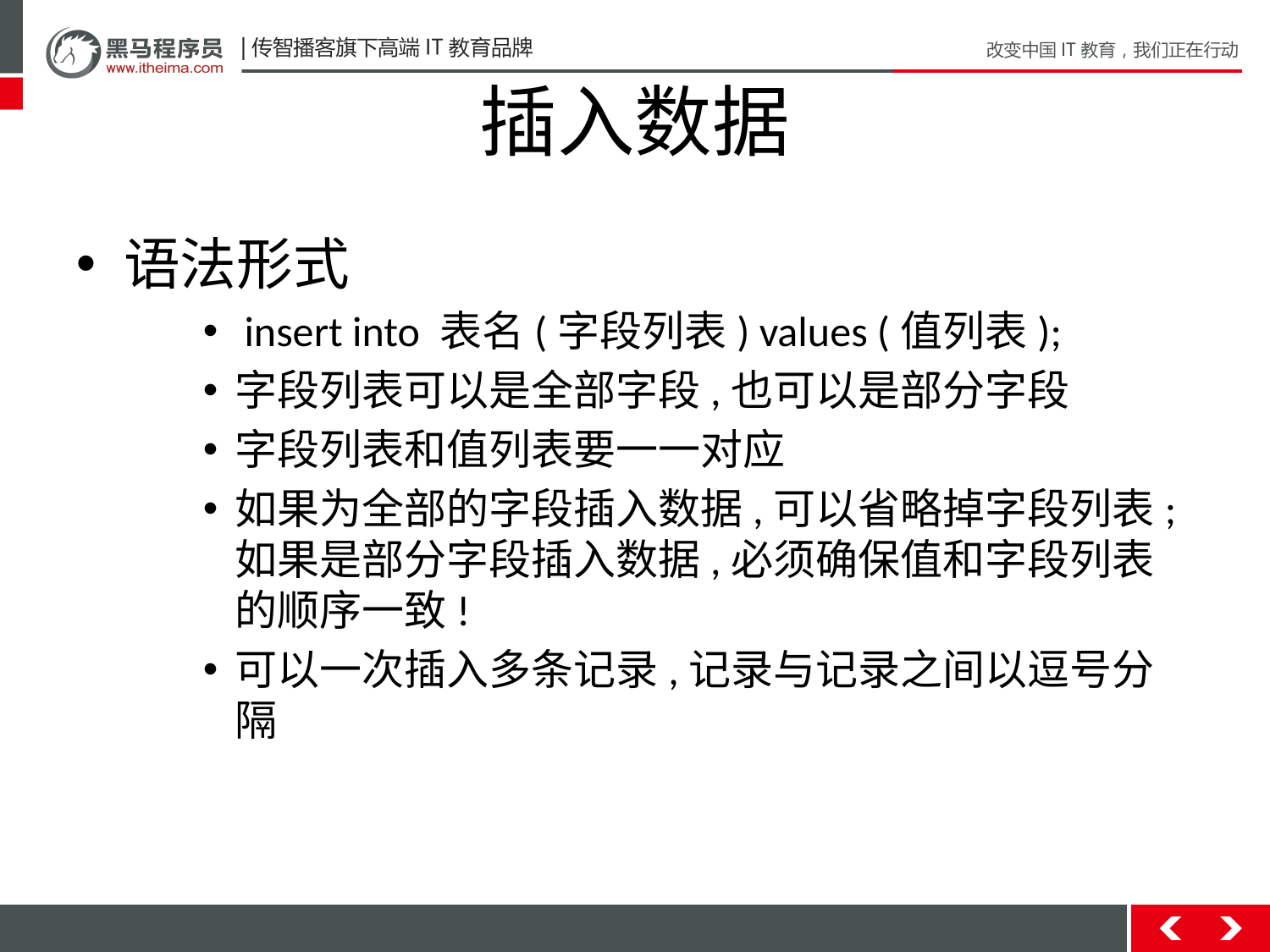

# 插入数据
语法形式
 insert into 表名(字段列表) values (值列表);
字段列表可以是全部字段,也可以是部分字段
字段列表和值列表要一一对应
如果为全部的字段插入数据,可以省略掉字段列表;如果是部分字段插入数据,必须确保值和字段列表的顺序一致!
可以一次插入多条记录,记录与记录之间以逗号分隔